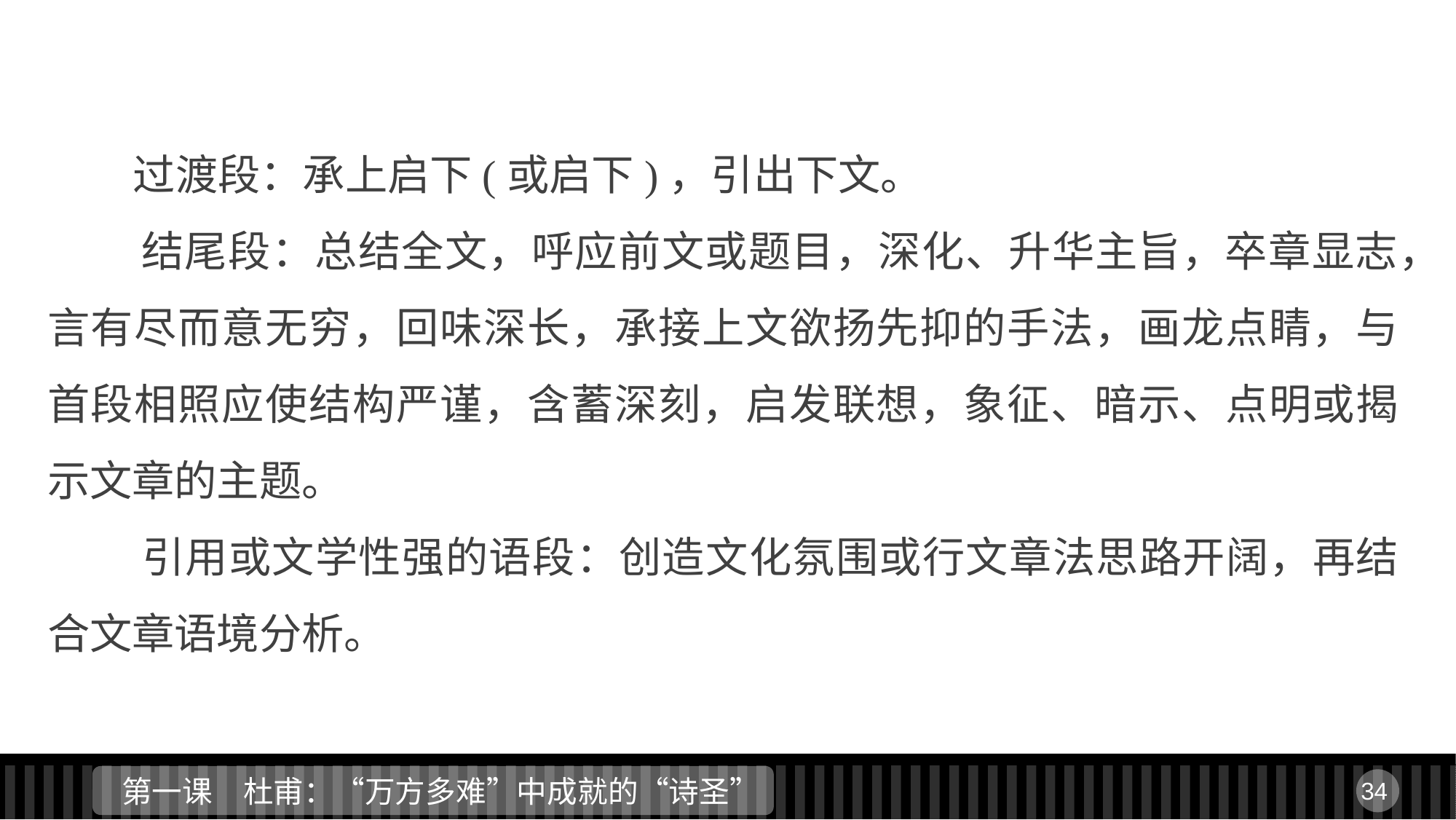

过渡段：承上启下(或启下)，引出下文。
        结尾段：总结全文，呼应前文或题目，深化、升华主旨，卒章显志，言有尽而意无穷，回味深长，承接上文欲扬先抑的手法，画龙点睛，与首段相照应使结构严谨，含蓄深刻，启发联想，象征、暗示、点明或揭示文章的主题。
        引用或文学性强的语段：创造文化氛围或行文章法思路开阔，再结合文章语境分析。